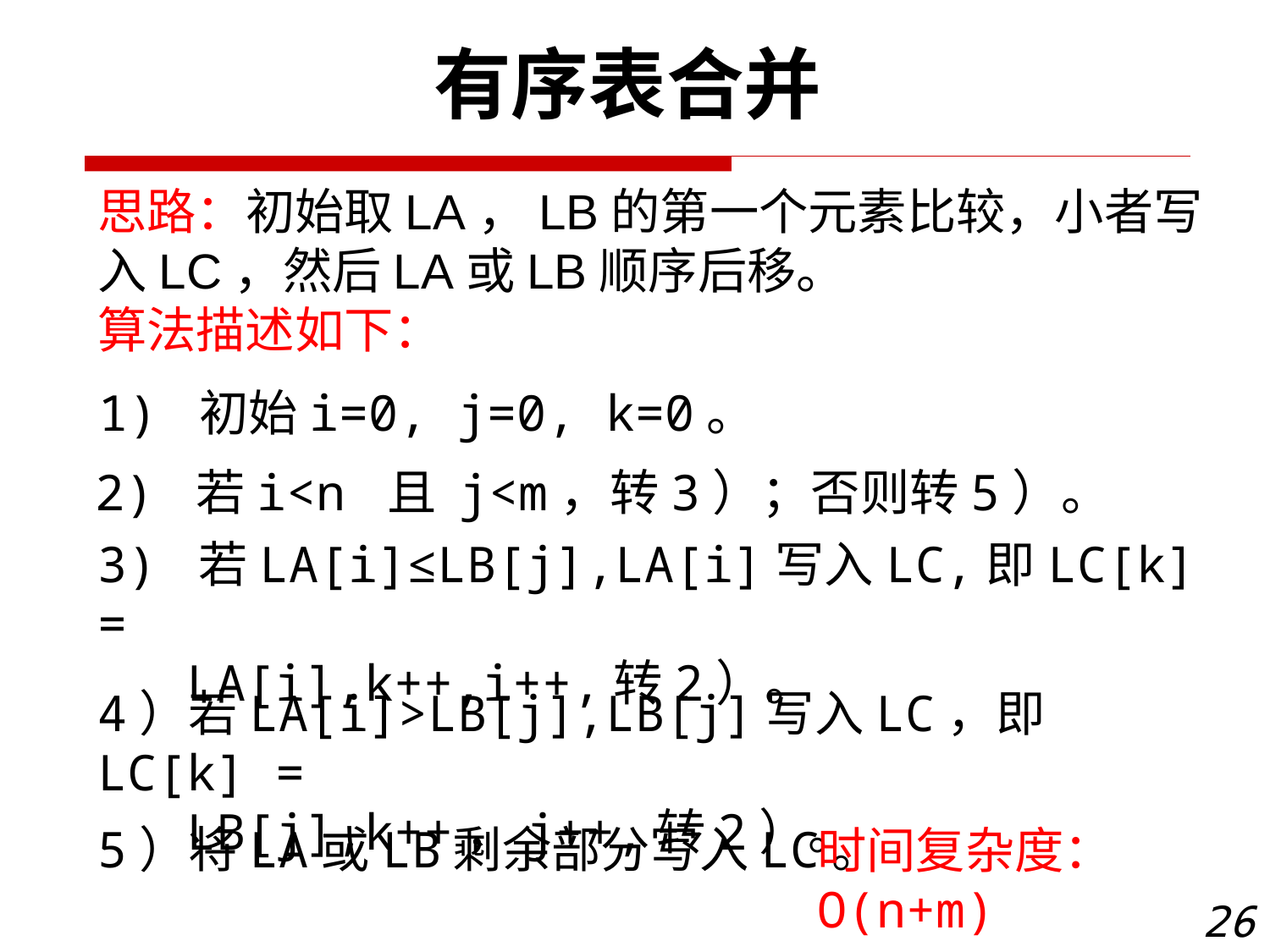

有序表合并
思路：初始取LA，LB的第一个元素比较，小者写入LC，然后LA或LB顺序后移。
算法描述如下：
1) 初始i=0, j=0, k=0。
2) 若i<n 且 j<m，转3）；否则转5）。
3) 若LA[i]≤LB[j],LA[i]写入LC,即LC[k] =
   LA[i],k++,i++,转2）。
4）若LA[i]>LB[j],LB[j]写入LC，即LC[k] =
   LB[j],k++，j++,转2）。
5）将LA或LB剩余部分写入LC。
时间复杂度：O(n+m)
26